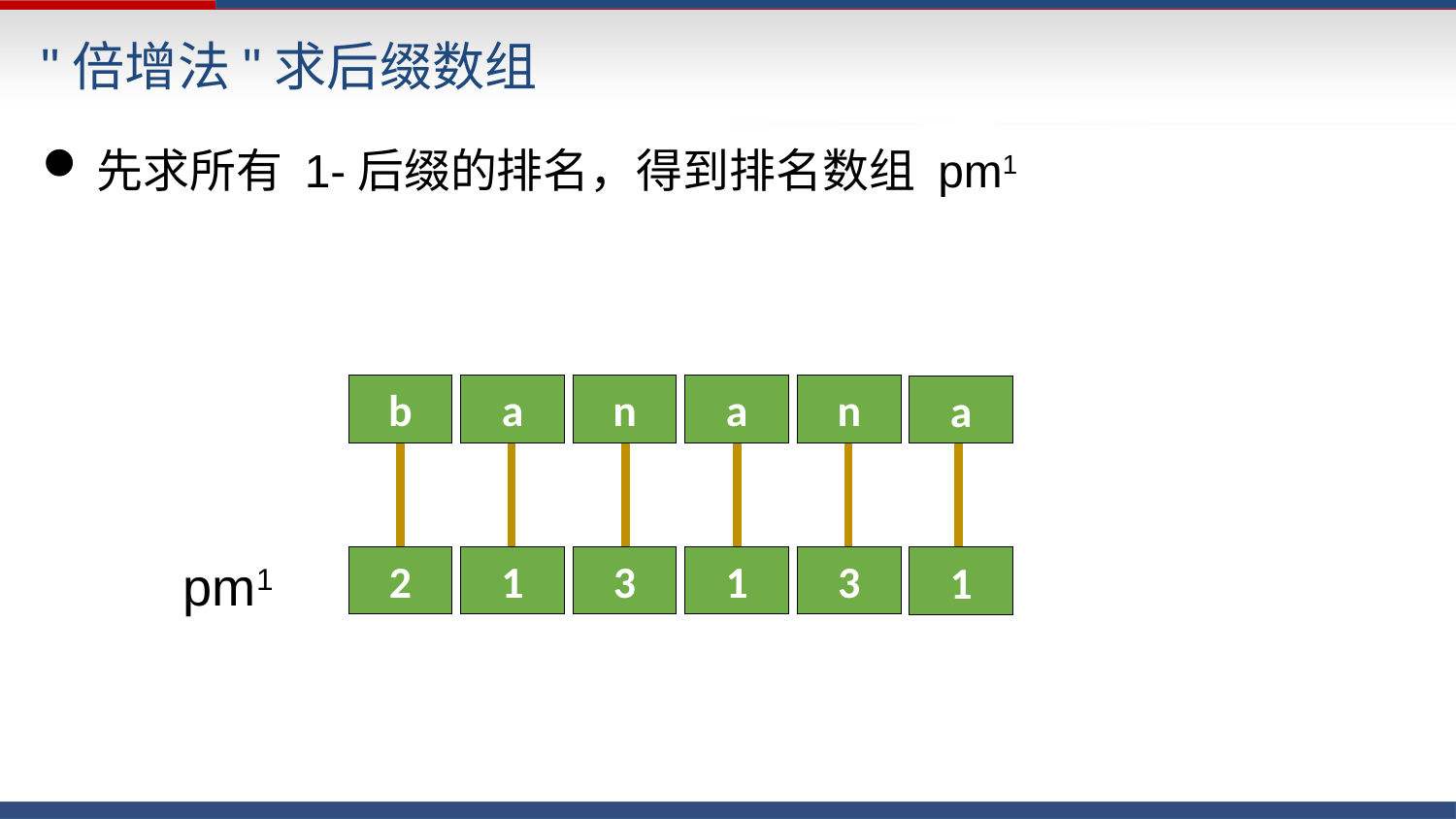

"倍增法"求后缀数组
先求所有 1-后缀的排名，得到排名数组 pm1

a
n
a
n
b
a
pm1
1
3
1
3
2
1